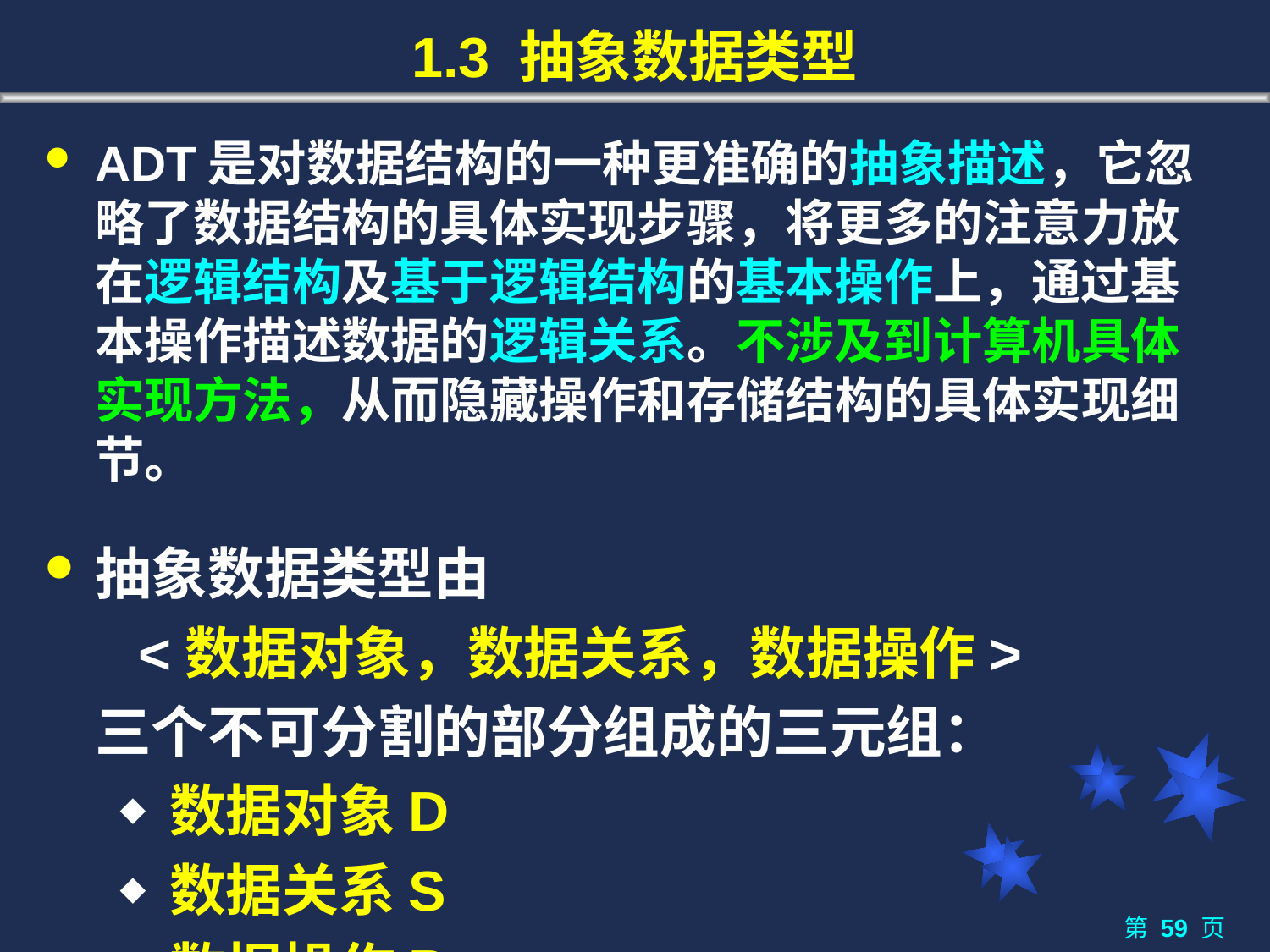

# 1.3 抽象数据类型
ADT是对数据结构的一种更准确的抽象描述，它忽略了数据结构的具体实现步骤，将更多的注意力放在逻辑结构及基于逻辑结构的基本操作上，通过基本操作描述数据的逻辑关系。不涉及到计算机具体实现方法，从而隐藏操作和存储结构的具体实现细节。

抽象数据类型由
      <数据对象，数据关系，数据操作>
	三个不可分割的部分组成的三元组：
数据对象D
数据关系S
数据操作P
第 59 页